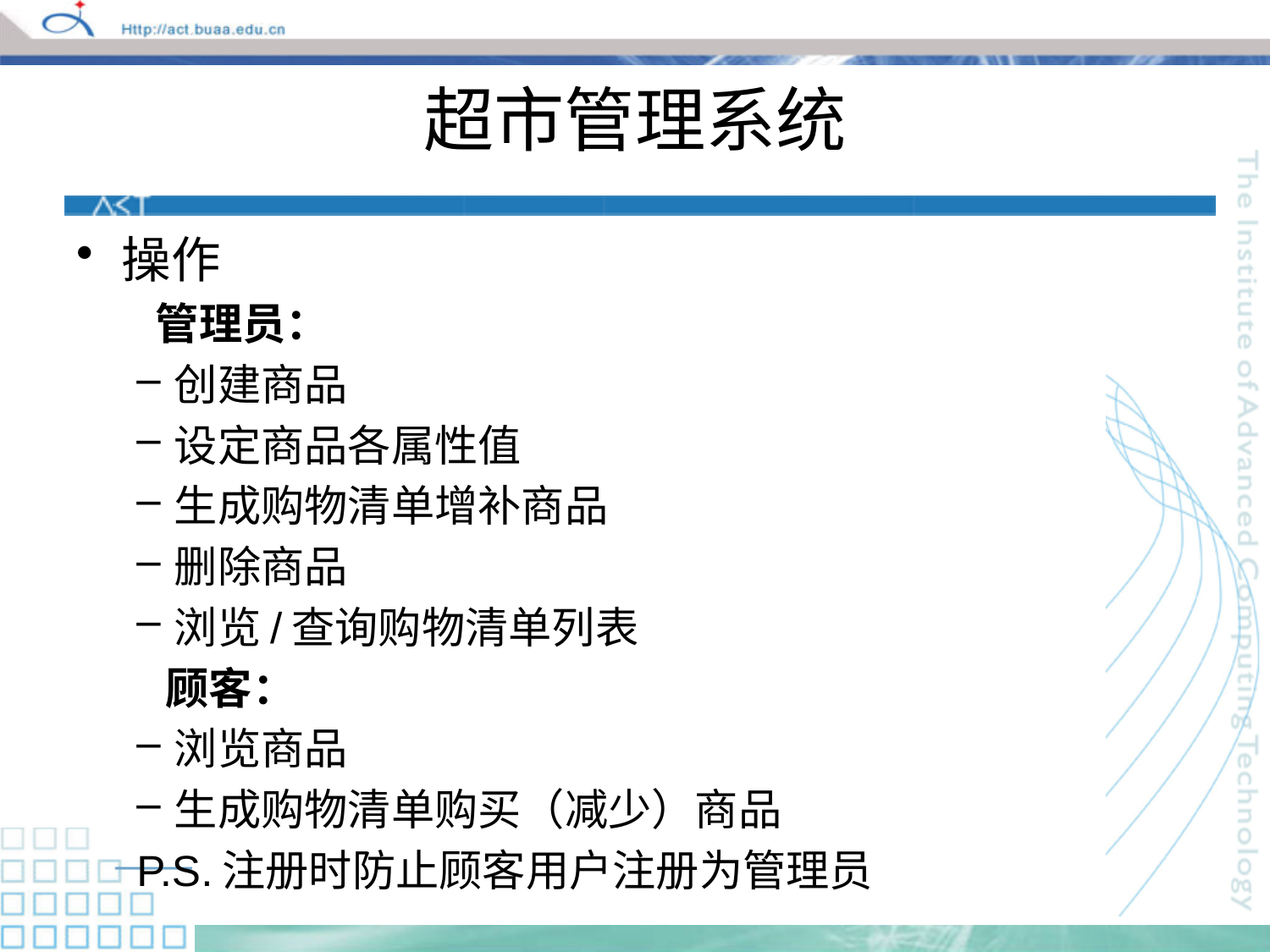

# 超市管理系统
操作
 管理员：
创建商品
设定商品各属性值
生成购物清单增补商品
删除商品
浏览/查询购物清单列表
  顾客：
浏览商品
生成购物清单购买（减少）商品
P.S.注册时防止顾客用户注册为管理员